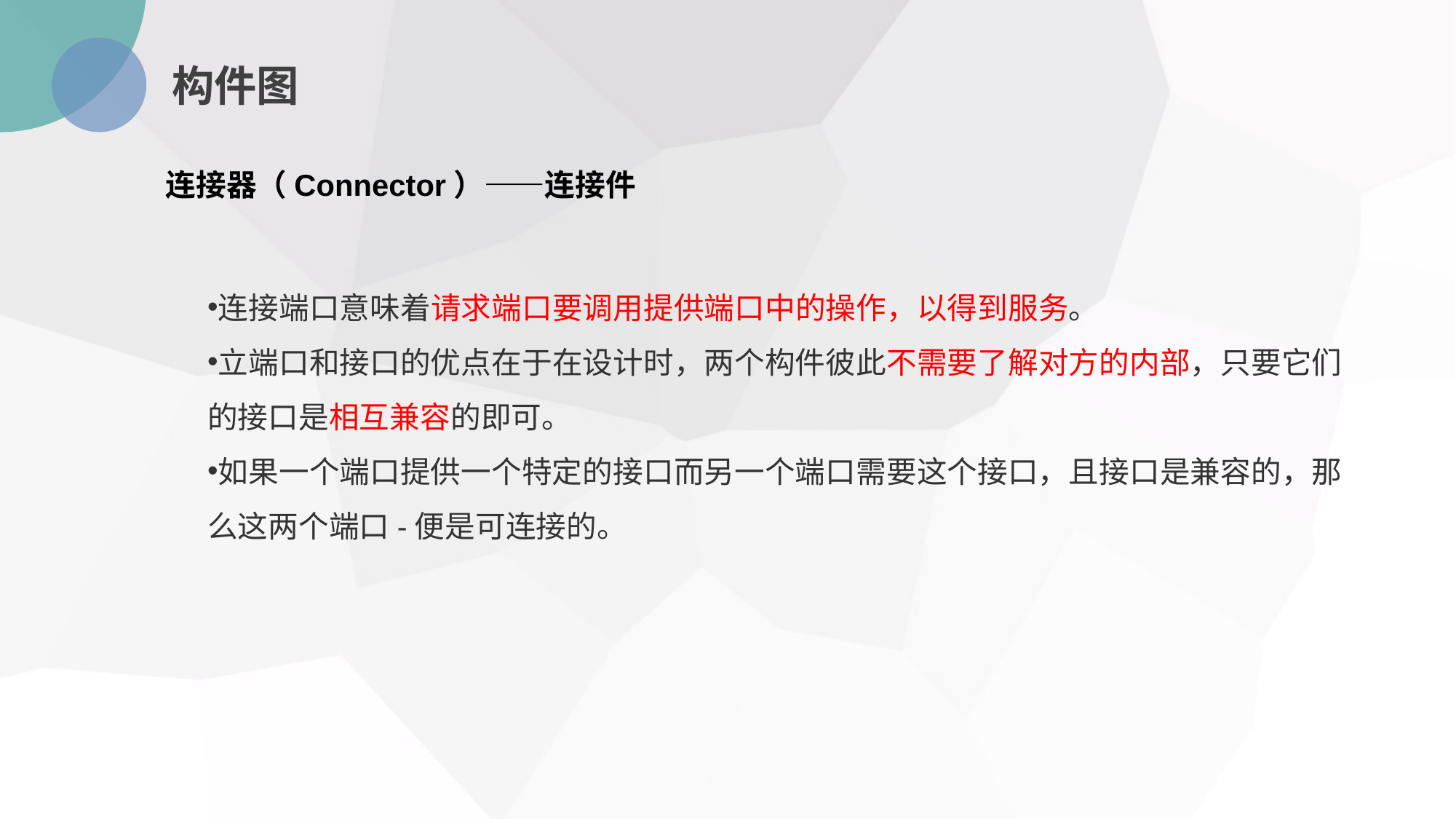

构件图
连接器（Connector）——连接件
连接端口意味着请求端口要调用提供端口中的操作，以得到服务。
立端口和接口的优点在于在设计时，两个构件彼此不需要了解对方的内部，只要它们的接口是相互兼容的即可。
如果一个端口提供一个特定的接口而另一个端口需要这个接口，且接口是兼容的，那么这两个端口-便是可连接的。